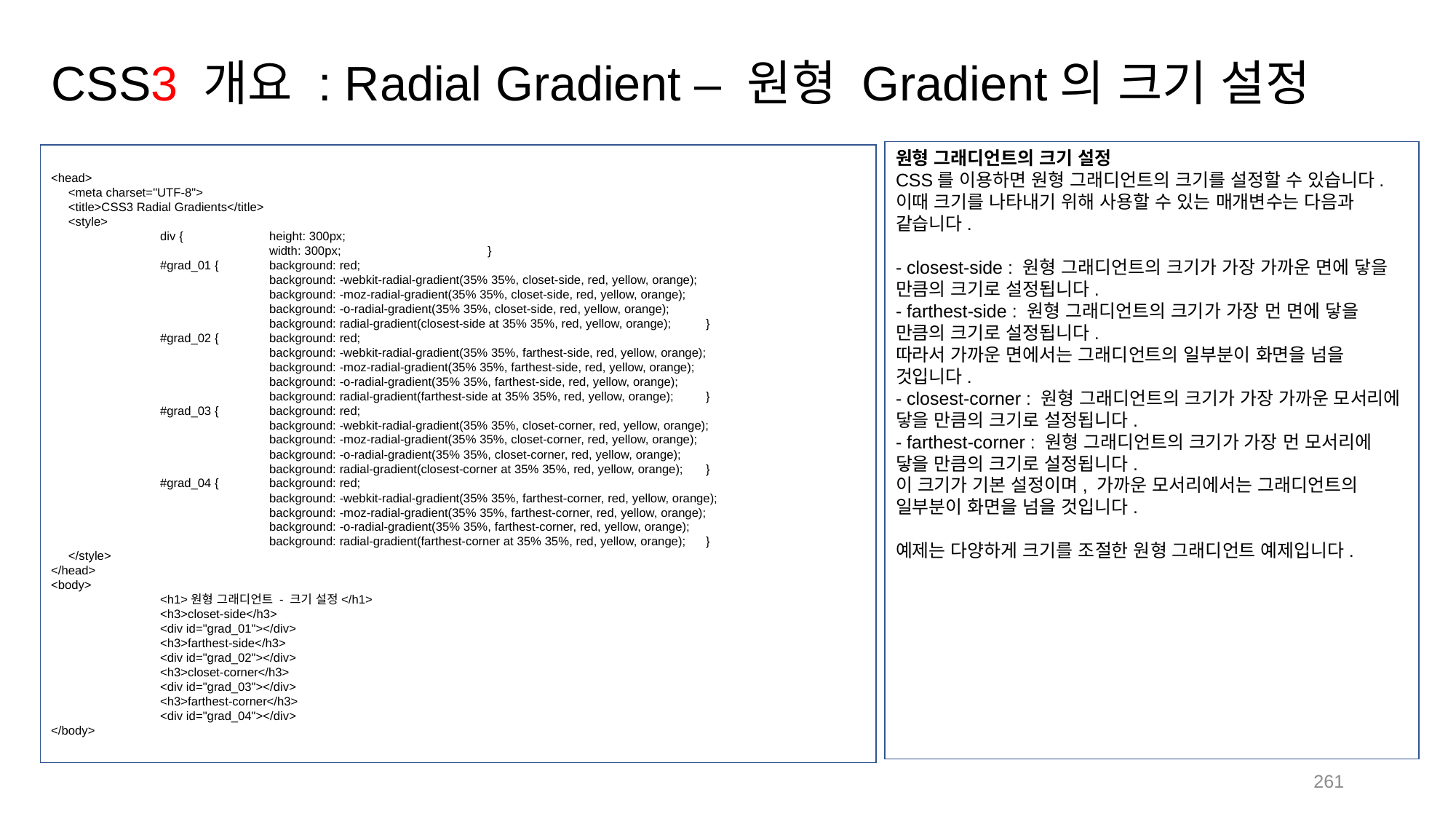

# CSS3 개요 : Radial Gradient – 원형 Gradient의 크기 설정
원형 그래디언트의 크기 설정
CSS를 이용하면 원형 그래디언트의 크기를 설정할 수 있습니다.
이때 크기를 나타내기 위해 사용할 수 있는 매개변수는 다음과 같습니다.

- closest-side : 원형 그래디언트의 크기가 가장 가까운 면에 닿을 만큼의 크기로 설정됩니다.
- farthest-side : 원형 그래디언트의 크기가 가장 먼 면에 닿을 만큼의 크기로 설정됩니다.
따라서 가까운 면에서는 그래디언트의 일부분이 화면을 넘을 것입니다.
- closest-corner : 원형 그래디언트의 크기가 가장 가까운 모서리에 닿을 만큼의 크기로 설정됩니다.
- farthest-corner : 원형 그래디언트의 크기가 가장 먼 모서리에 닿을 만큼의 크기로 설정됩니다.
이 크기가 기본 설정이며, 가까운 모서리에서는 그래디언트의 일부분이 화면을 넘을 것입니다.

예제는 다양하게 크기를 조절한 원형 그래디언트 예제입니다.
<head>
     <meta charset="UTF-8">
     <title>CSS3 Radial Gradients</title>
     <style>
	div {	height: 300px;
		width: 300px;		}
	#grad_01 {	background: red;
		background: -webkit-radial-gradient(35% 35%, closet-side, red, yellow, orange);
		background: -moz-radial-gradient(35% 35%, closet-side, red, yellow, orange);
		background: -o-radial-gradient(35% 35%, closet-side, red, yellow, orange);
		background: radial-gradient(closest-side at 35% 35%, red, yellow, orange);	}
	#grad_02 {	background: red;
		background: -webkit-radial-gradient(35% 35%, farthest-side, red, yellow, orange);
		background: -moz-radial-gradient(35% 35%, farthest-side, red, yellow, orange);
		background: -o-radial-gradient(35% 35%, farthest-side, red, yellow, orange);
		background: radial-gradient(farthest-side at 35% 35%, red, yellow, orange);	}
	#grad_03 {	background: red;
		background: -webkit-radial-gradient(35% 35%, closet-corner, red, yellow, orange);
		background: -moz-radial-gradient(35% 35%, closet-corner, red, yellow, orange);
		background: -o-radial-gradient(35% 35%, closet-corner, red, yellow, orange);
		background: radial-gradient(closest-corner at 35% 35%, red, yellow, orange);	}
	#grad_04 {	background: red;
		background: -webkit-radial-gradient(35% 35%, farthest-corner, red, yellow, orange);
		background: -moz-radial-gradient(35% 35%, farthest-corner, red, yellow, orange);
		background: -o-radial-gradient(35% 35%, farthest-corner, red, yellow, orange);
		background: radial-gradient(farthest-corner at 35% 35%, red, yellow, orange);	}
     </style>
</head>
<body>
	<h1>원형 그래디언트 - 크기 설정</h1>
	<h3>closet-side</h3>
	<div id="grad_01"></div>
	<h3>farthest-side</h3>
	<div id="grad_02"></div>
	<h3>closet-corner</h3>
	<div id="grad_03"></div>
	<h3>farthest-corner</h3>
	<div id="grad_04"></div>
</body>
261